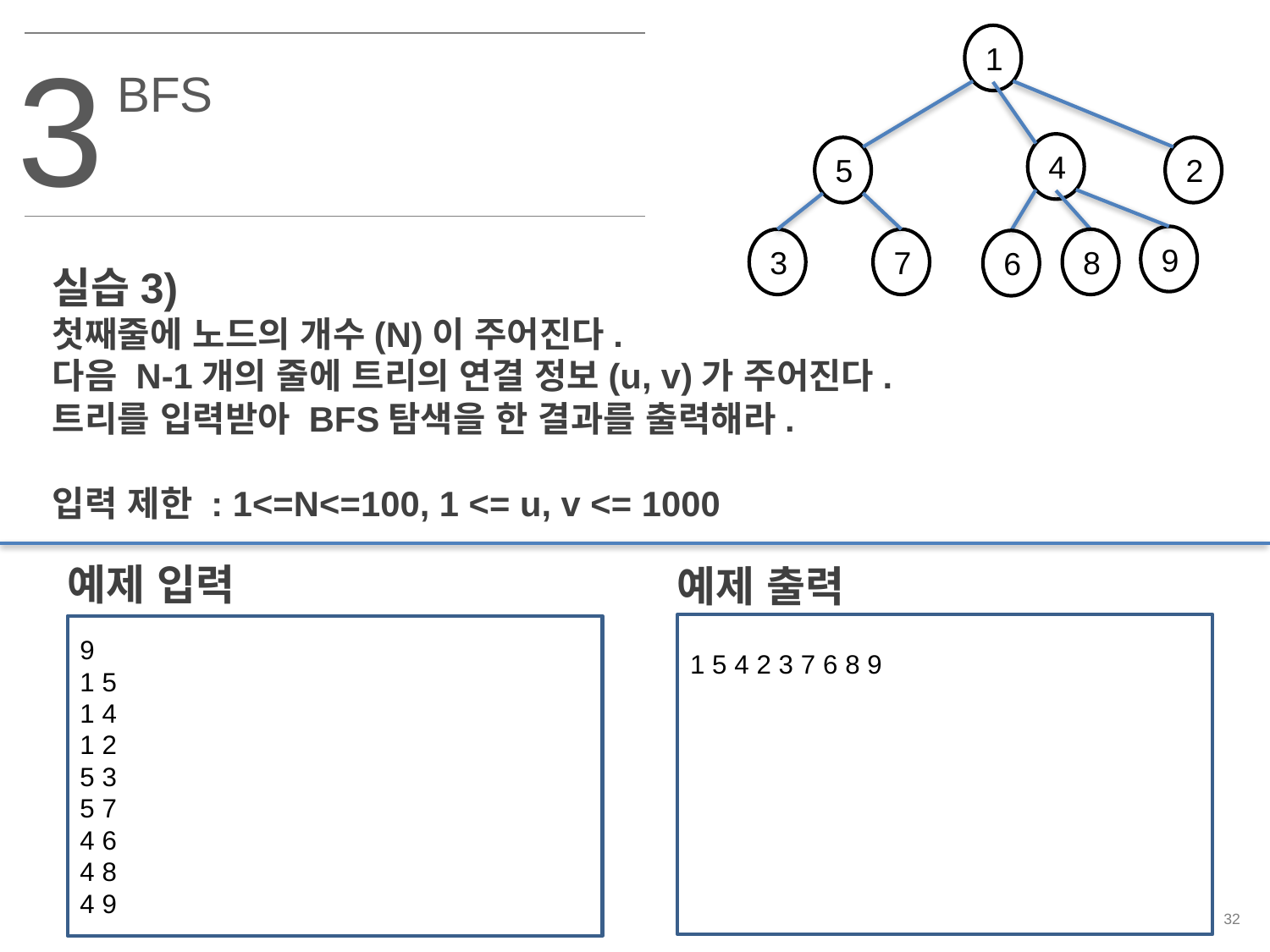

3
1
BFS
4
5
2
9
3
7
8
6
실습3)
첫째줄에 노드의 개수(N)이 주어진다.
다음 N-1개의 줄에 트리의 연결 정보(u, v)가 주어진다.
트리를 입력받아 BFS탐색을 한 결과를 출력해라.

입력 제한 : 1<=N<=100, 1 <= u, v <= 1000
예제 입력
예제 출력
1 5 4 2 3 7 6 8 9

9
1 5
1 4
1 2
5 3
5 7
4 6
4 8
4 9